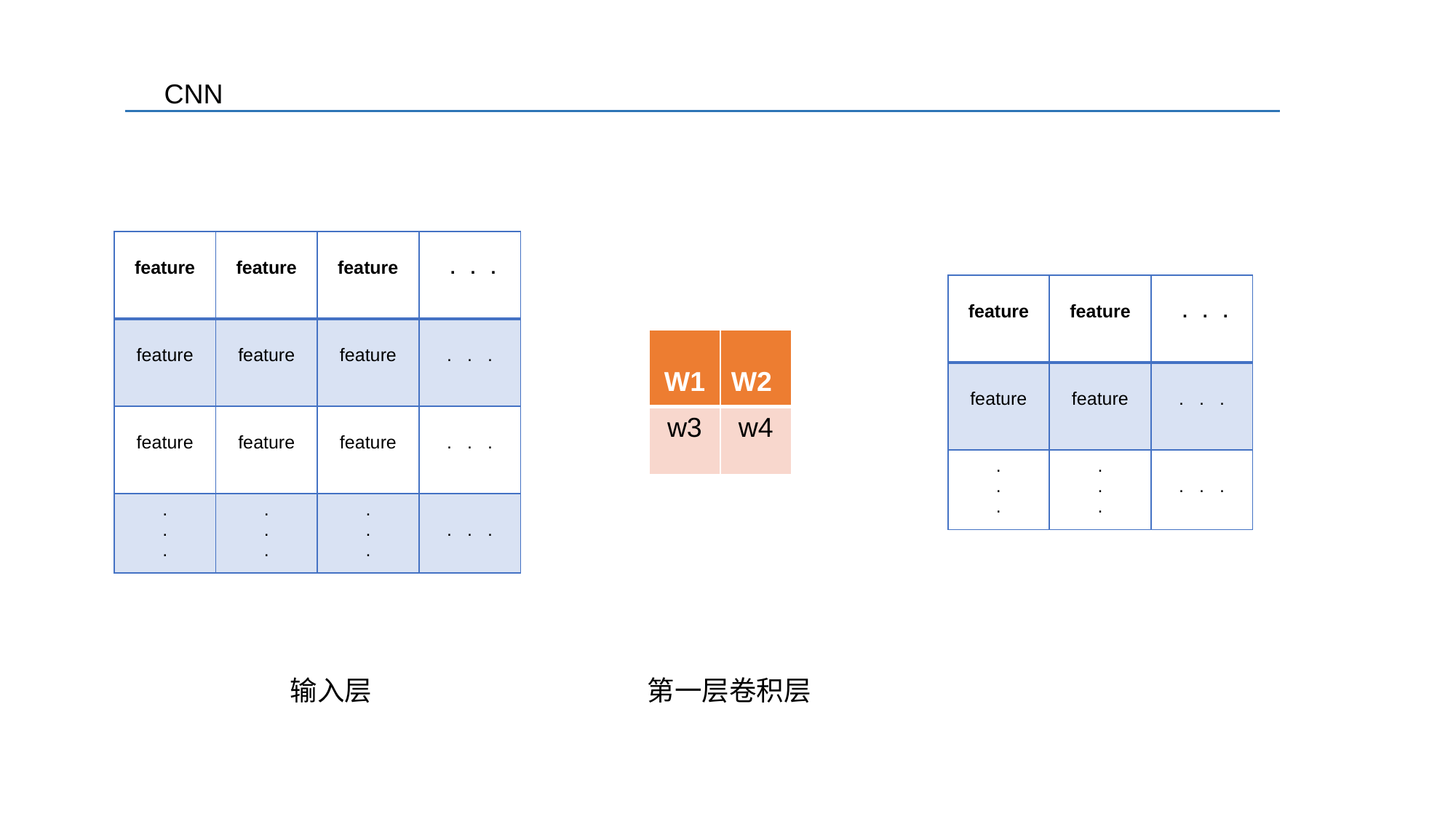

CNN
| feature | feature | feature | . . . |
| --- | --- | --- | --- |
| feature | feature | feature | . . . |
| feature | feature | feature | . . . |
| . . . | . . . | . . . | . . . |
| feature | feature | . . . |
| --- | --- | --- |
| feature | feature | . . . |
| . . . | . . . | . . . |
| W1 | W2 |
| --- | --- |
| w3 | w4 |
输入层
第一层卷积层